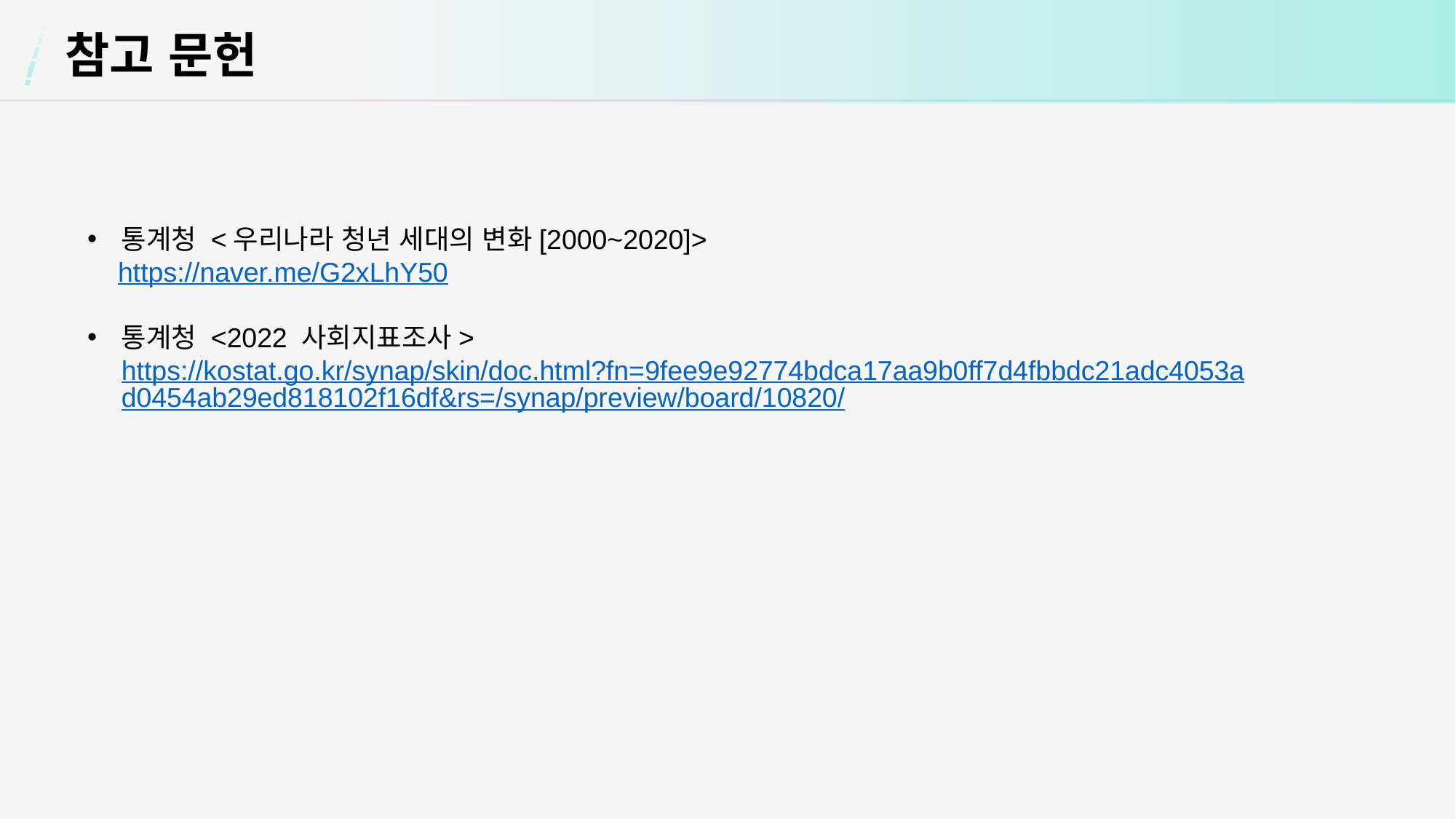

참고 문헌

통계청 <우리나라 청년 세대의 변화[2000~2020]>
    https://naver.me/G2xLhY50

통계청 <2022 사회지표조사>  https://kostat.go.kr/synap/skin/doc.html?fn=9fee9e92774bdca17aa9b0ff7d4fbbdc21adc4053ad0454ab29ed818102f16df&rs=/synap/preview/board/10820/